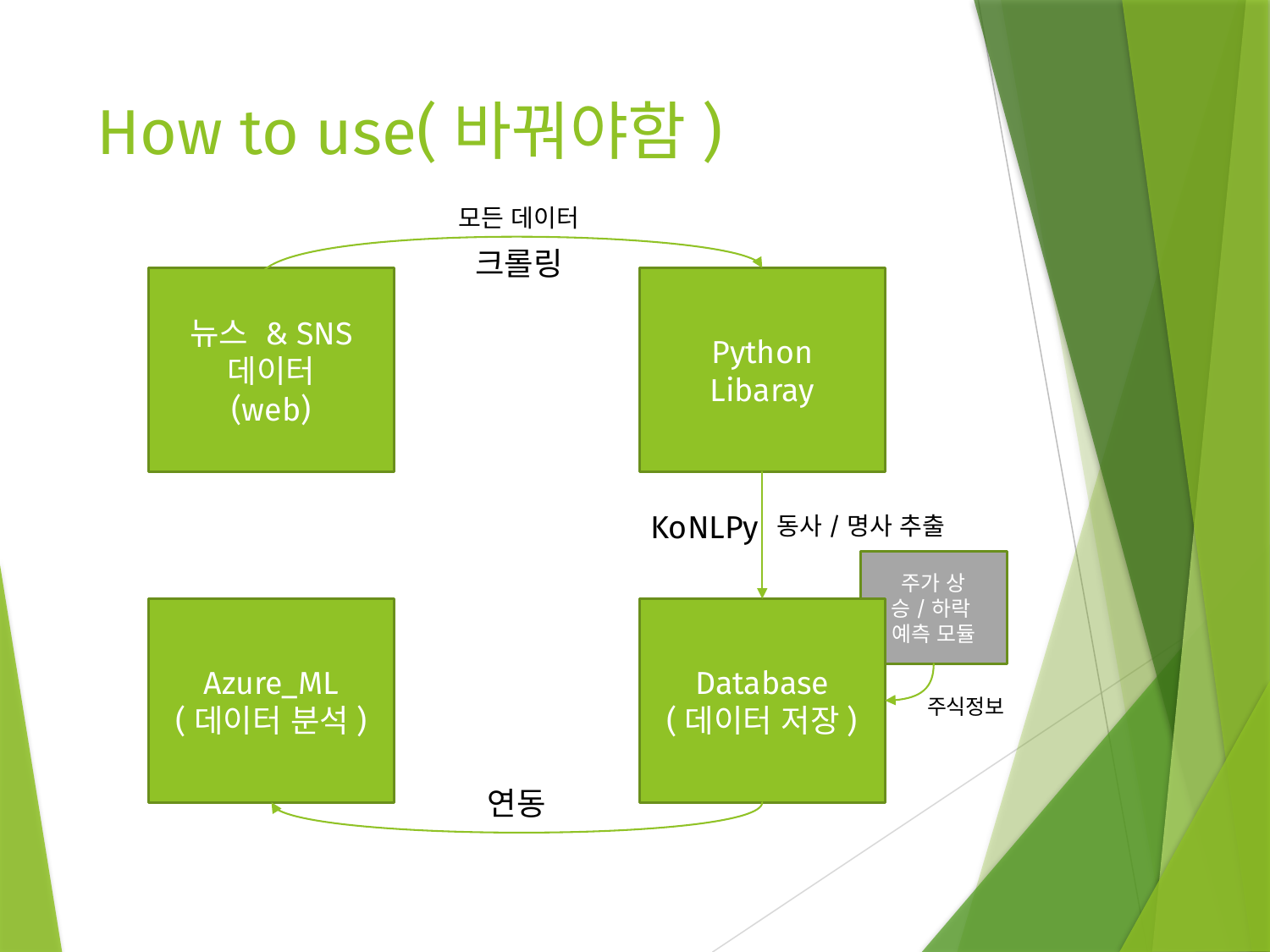

# How to use(바꿔야함)
모든 데이터
크롤링
뉴스 & SNS
데이터
(web)
Python
Libaray
KoNLPy
동사/명사 추출
주가 상승/하락
예측 모듈
Azure_ML
(데이터 분석)
Database
(데이터 저장)
주식정보
연동